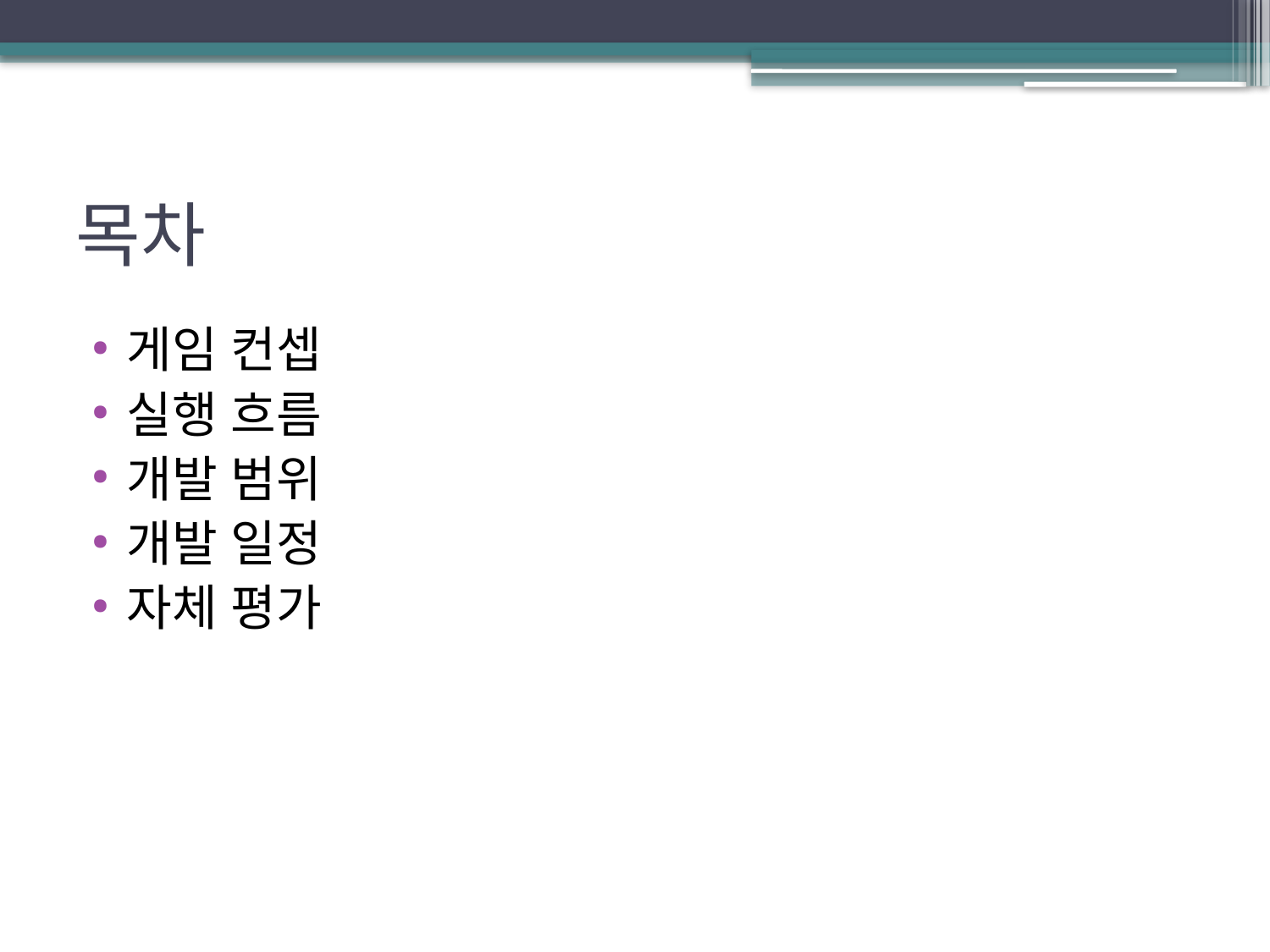

# 목차
게임 컨셉
실행 흐름
개발 범위
개발 일정
자체 평가